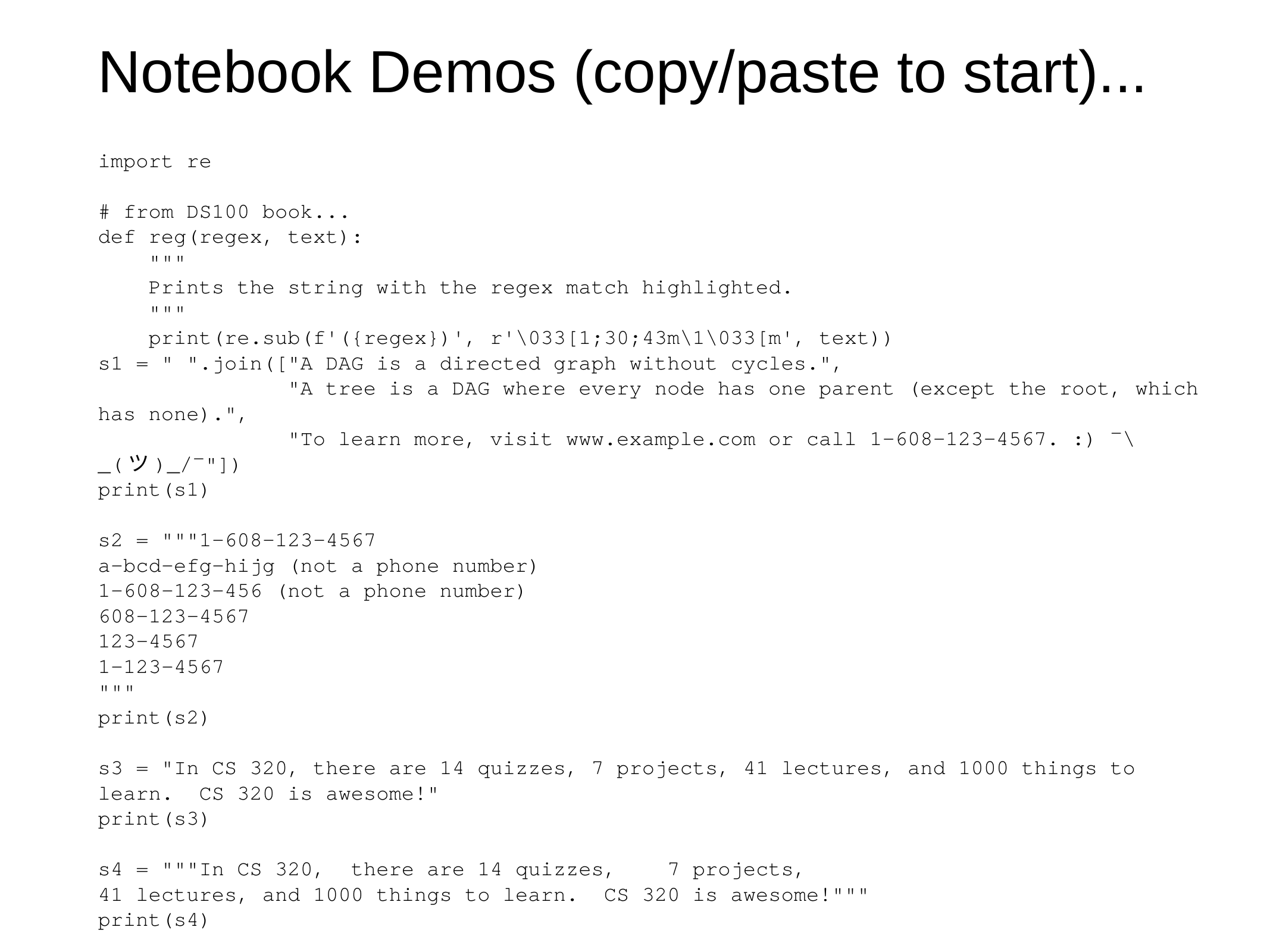

# Notebook Demos (copy/paste to start)...
import re

# from DS100 book...
def reg(regex, text):
    """
    Prints the string with the regex match highlighted.
    """
    print(re.sub(f'({regex})', r'\033[1;30;43m\1\033[m', text))
s1 = " ".join(["A DAG is a directed graph without cycles.",
               "A tree is a DAG where every node has one parent (except the root, which has none).",
               "To learn more, visit www.example.com or call 1-608-123-4567. :) ¯\_(ツ)_/¯"])
print(s1)

s2 = """1-608-123-4567
a-bcd-efg-hijg (not a phone number)
1-608-123-456 (not a phone number)
608-123-4567
123-4567
1-123-4567
"""
print(s2)

s3 = "In CS 320, there are 14 quizzes, 7 projects, 41 lectures, and 1000 things to learn.  CS 320 is awesome!"
print(s3)

s4 = """In CS 320,  there are 14 quizzes,    7 projects,
41 lectures, and 1000 things to learn.  CS 320 is awesome!"""
print(s4)